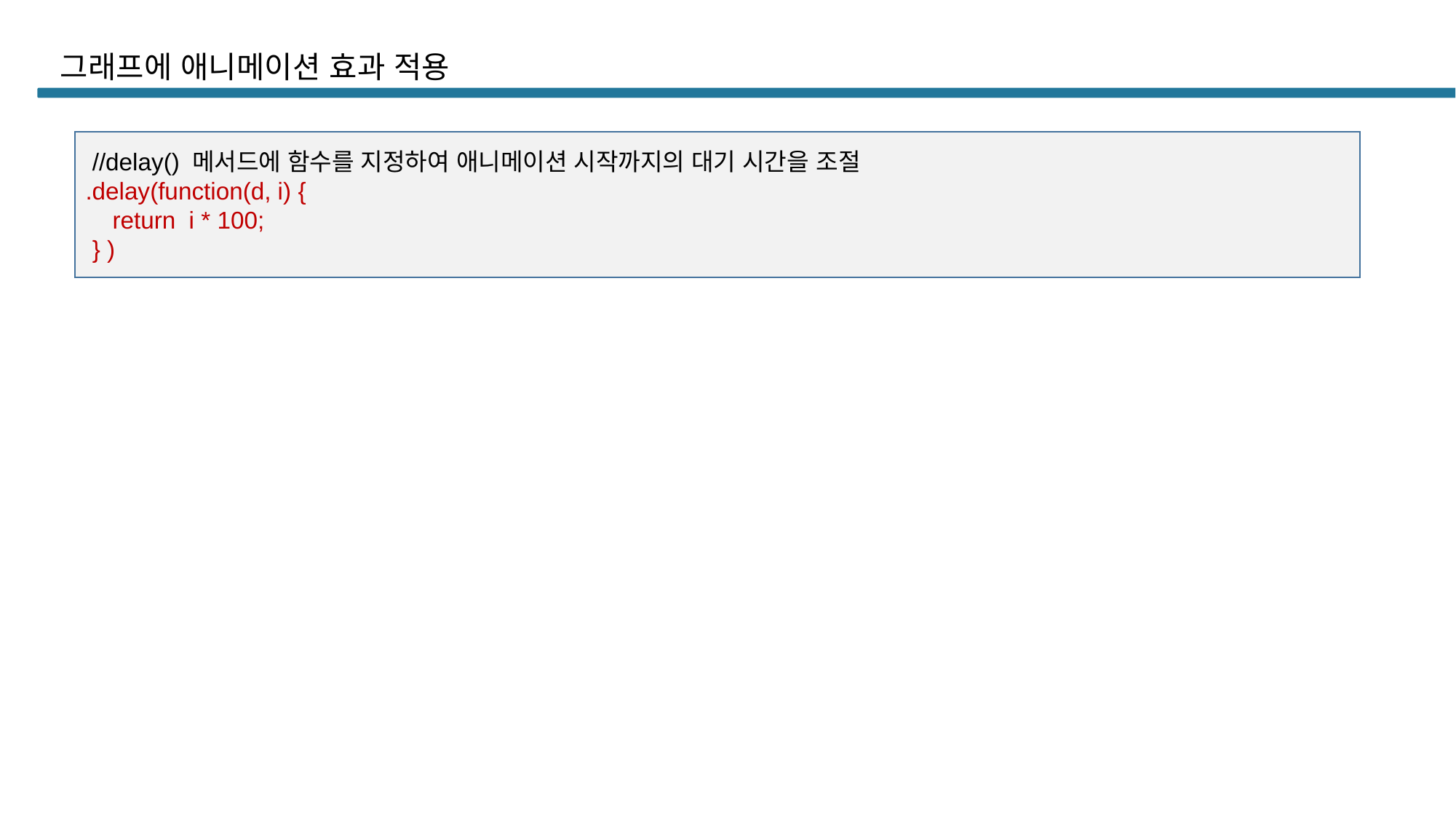

# 그래프에 애니메이션 효과 적용

 //delay() 메서드에 함수를 지정하여 애니메이션 시작까지의 대기 시간을 조절
.delay(function(d, i) {
    return  i * 100;
 } )